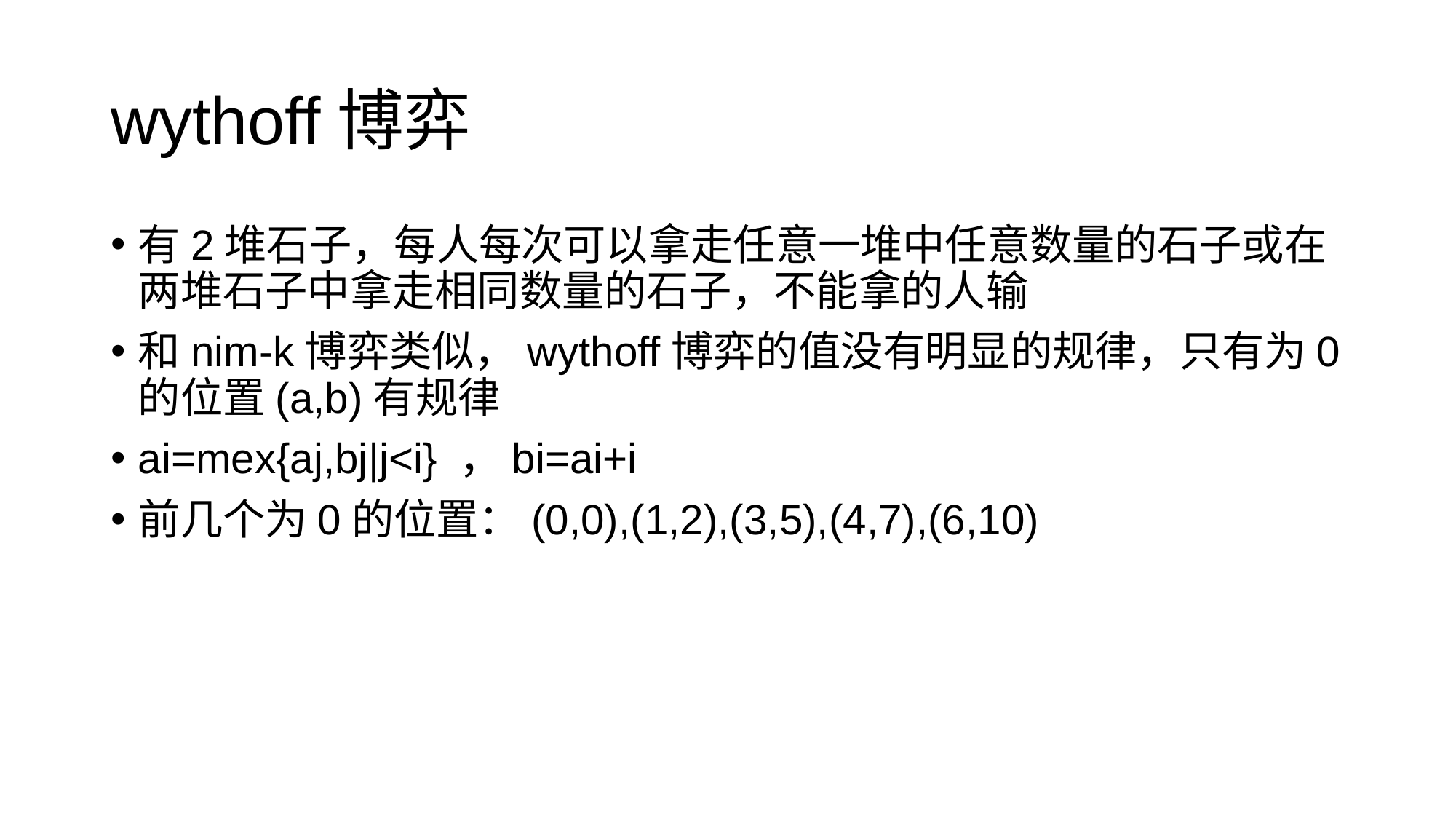

# wythoff博弈
有2堆石子，每人每次可以拿走任意一堆中任意数量的石子或在两堆石子中拿走相同数量的石子，不能拿的人输
和nim-k博弈类似，wythoff博弈的值没有明显的规律，只有为0的位置(a,b)有规律
ai=mex{aj,bj|j<i} ，bi=ai+i
前几个为0的位置：(0,0),(1,2),(3,5),(4,7),(6,10)